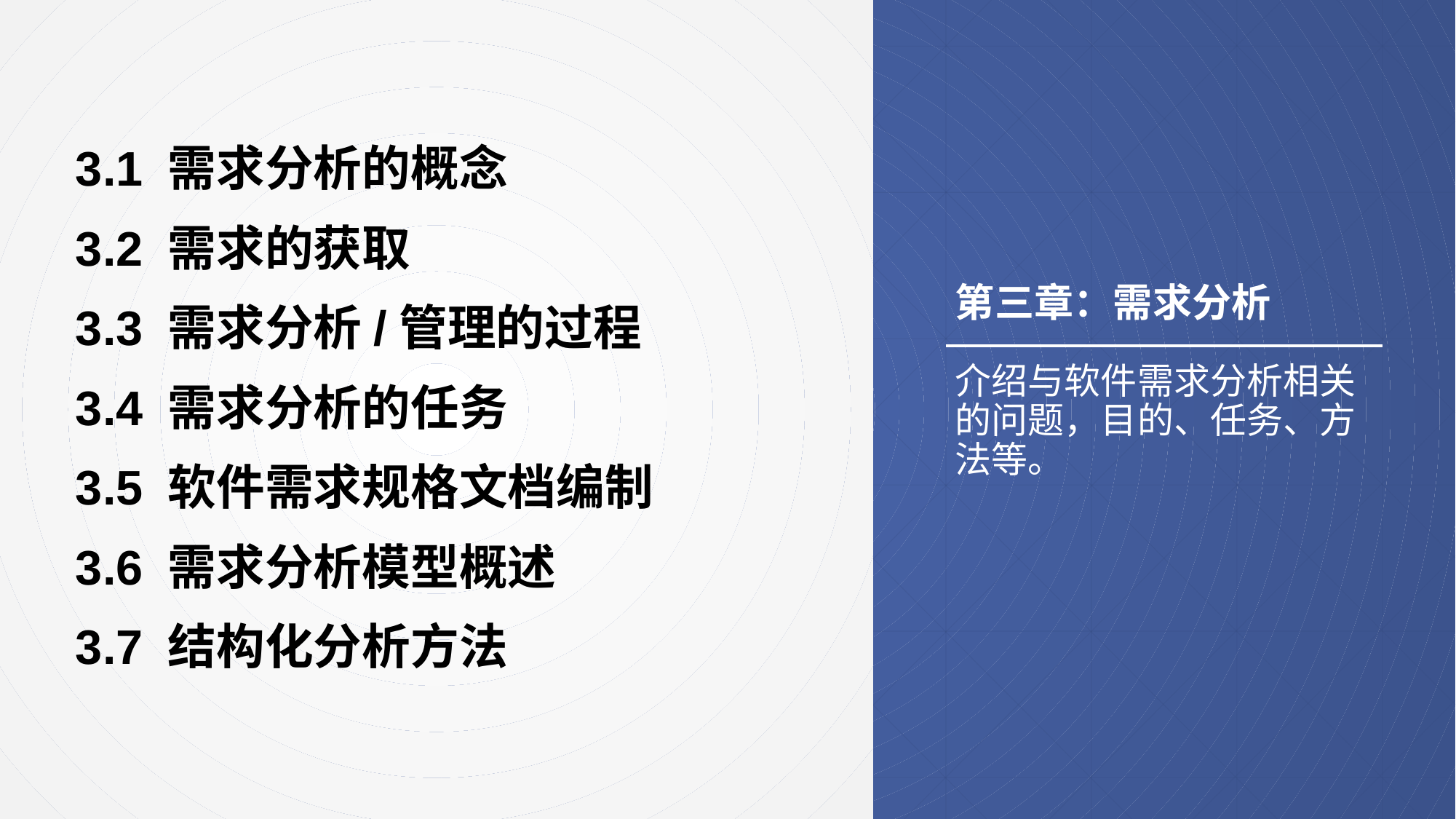

3.1 需求分析的概念
3.2 需求的获取
3.3 需求分析/管理的过程
3.4 需求分析的任务
3.5 软件需求规格文档编制
3.6 需求分析模型概述
3.7 结构化分析方法
# 第三章：需求分析
介绍与软件需求分析相关的问题，目的、任务、方法等。